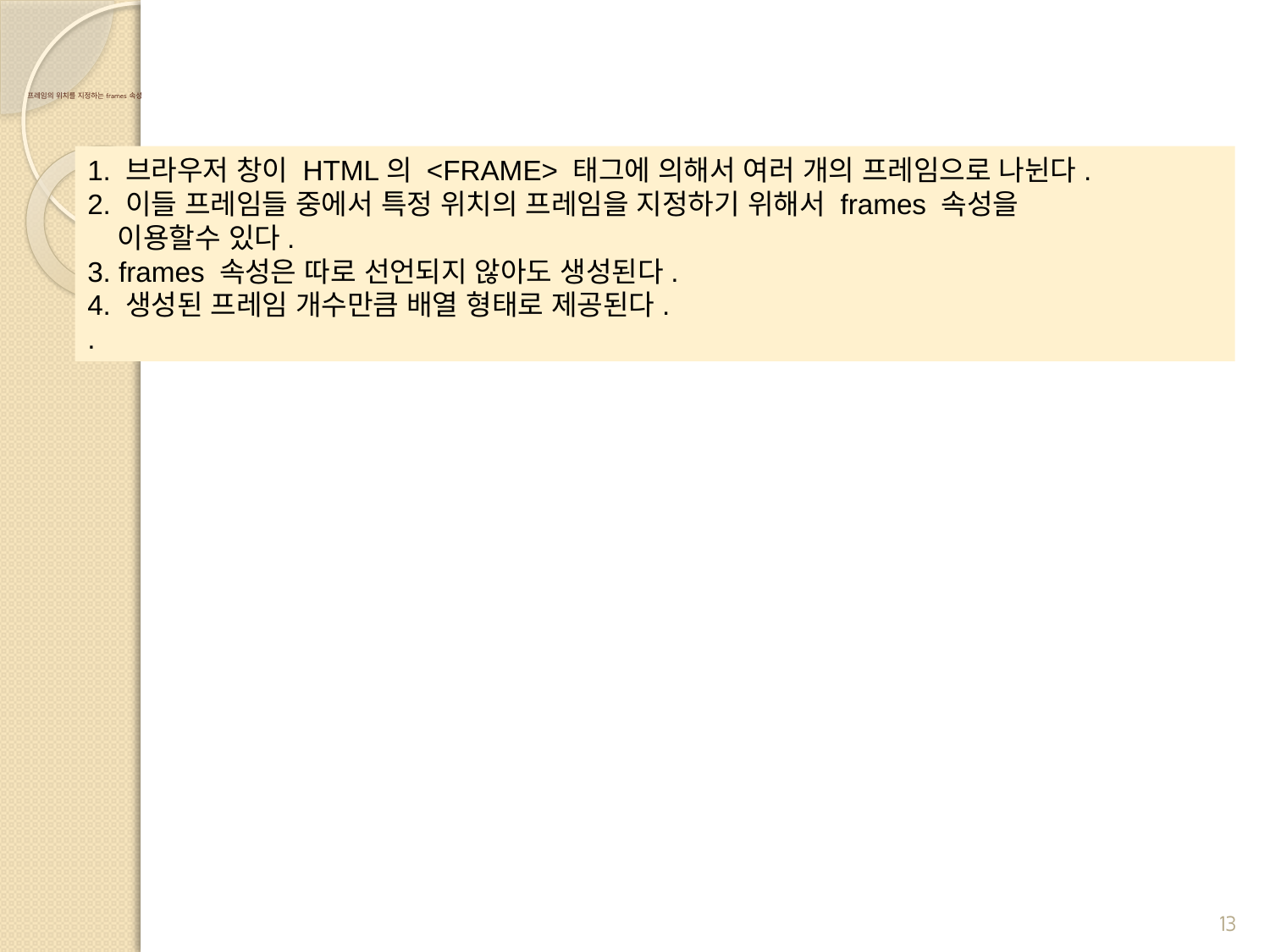

# 프레임의 위치를 지정하는 frames 속성
1. 브라우저 창이 HTML의 <FRAME> 태그에 의해서 여러 개의 프레임으로 나뉜다.
2. 이들 프레임들 중에서 특정 위치의 프레임을 지정하기 위해서 frames 속성을
   이용할수 있다.
3. frames 속성은 따로 선언되지 않아도 생성된다.
4. 생성된 프레임 개수만큼 배열 형태로 제공된다.
.
13